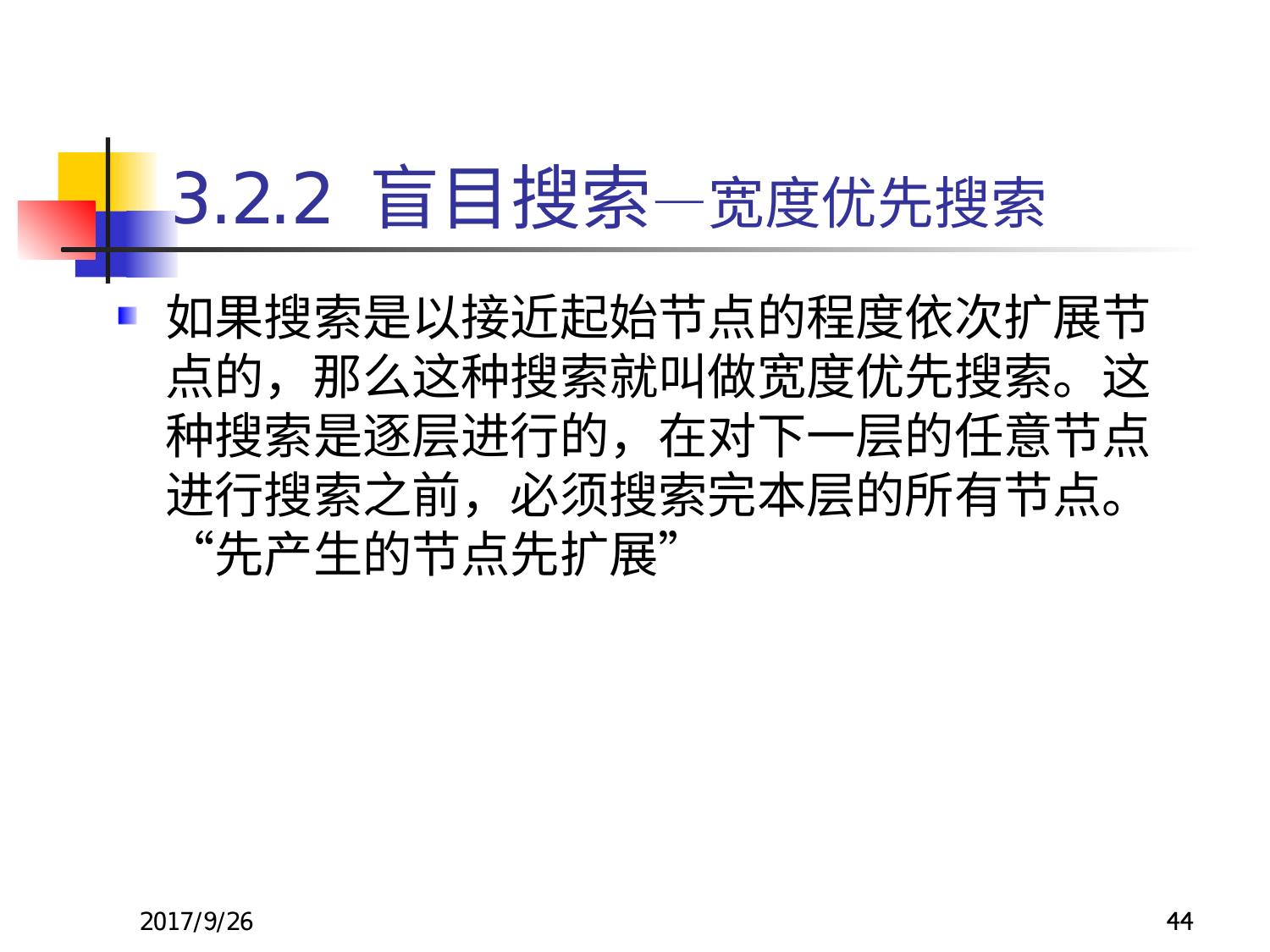

# 3.2.2 盲目搜索—宽度优先搜索
如果搜索是以接近起始节点的程度依次扩展节点的，那么这种搜索就叫做宽度优先搜索。这种搜索是逐层进行的，在对下一层的任意节点进行搜索之前，必须搜索完本层的所有节点。“先产生的节点先扩展”

2017/9/26
44